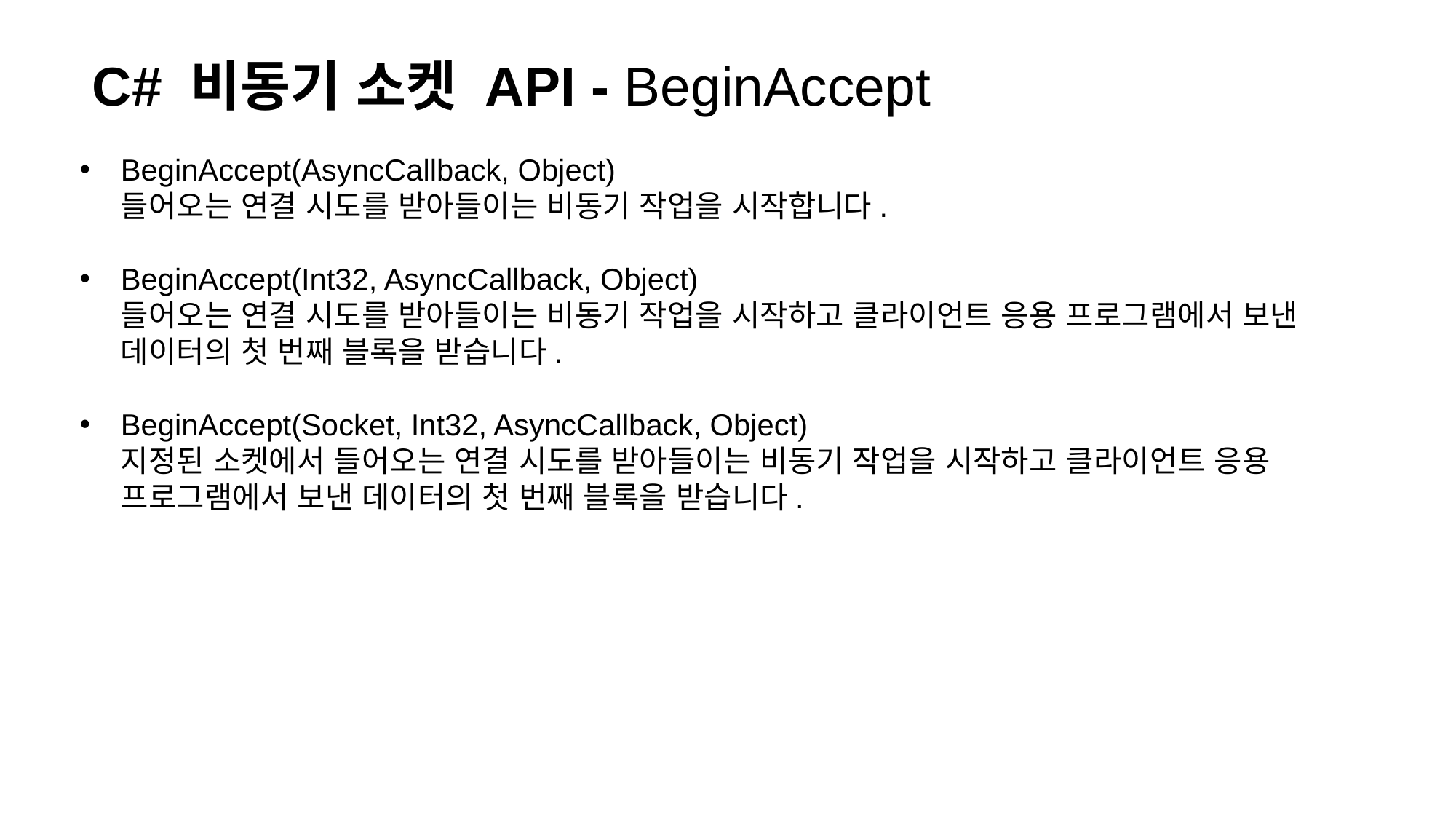

C# 비동기 소켓 API - BeginAccept
BeginAccept(AsyncCallback, Object)
들어오는 연결 시도를 받아들이는 비동기 작업을 시작합니다.

BeginAccept(Int32, AsyncCallback, Object)
들어오는 연결 시도를 받아들이는 비동기 작업을 시작하고 클라이언트 응용 프로그램에서 보낸 데이터의 첫 번째 블록을 받습니다.

BeginAccept(Socket, Int32, AsyncCallback, Object)
지정된 소켓에서 들어오는 연결 시도를 받아들이는 비동기 작업을 시작하고 클라이언트 응용 프로그램에서 보낸 데이터의 첫 번째 블록을 받습니다.